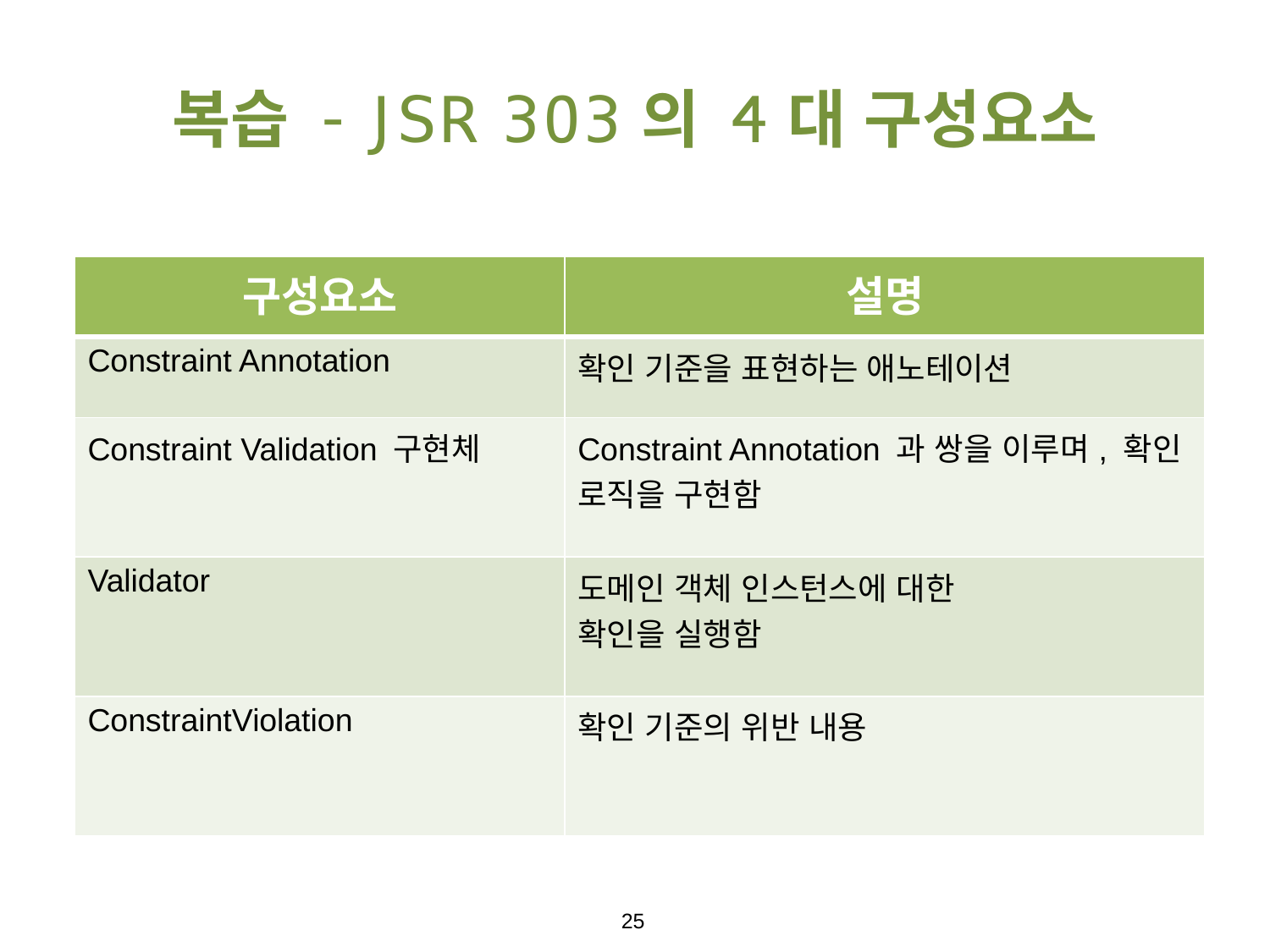

# 복습 - JSR 303의 4대 구성요소

| 구성요소 | 설명 |
| --- | --- |
| Constraint Annotation | 확인 기준을 표현하는 애노테이션 |
| Constraint Validation 구현체 | Constraint Annotation 과 쌍을 이루며, 확인 로직을 구현함 |
| Validator | 도메인 객체 인스턴스에 대한 확인을 실행함 |
| ConstraintViolation | 확인 기준의 위반 내용 |
25